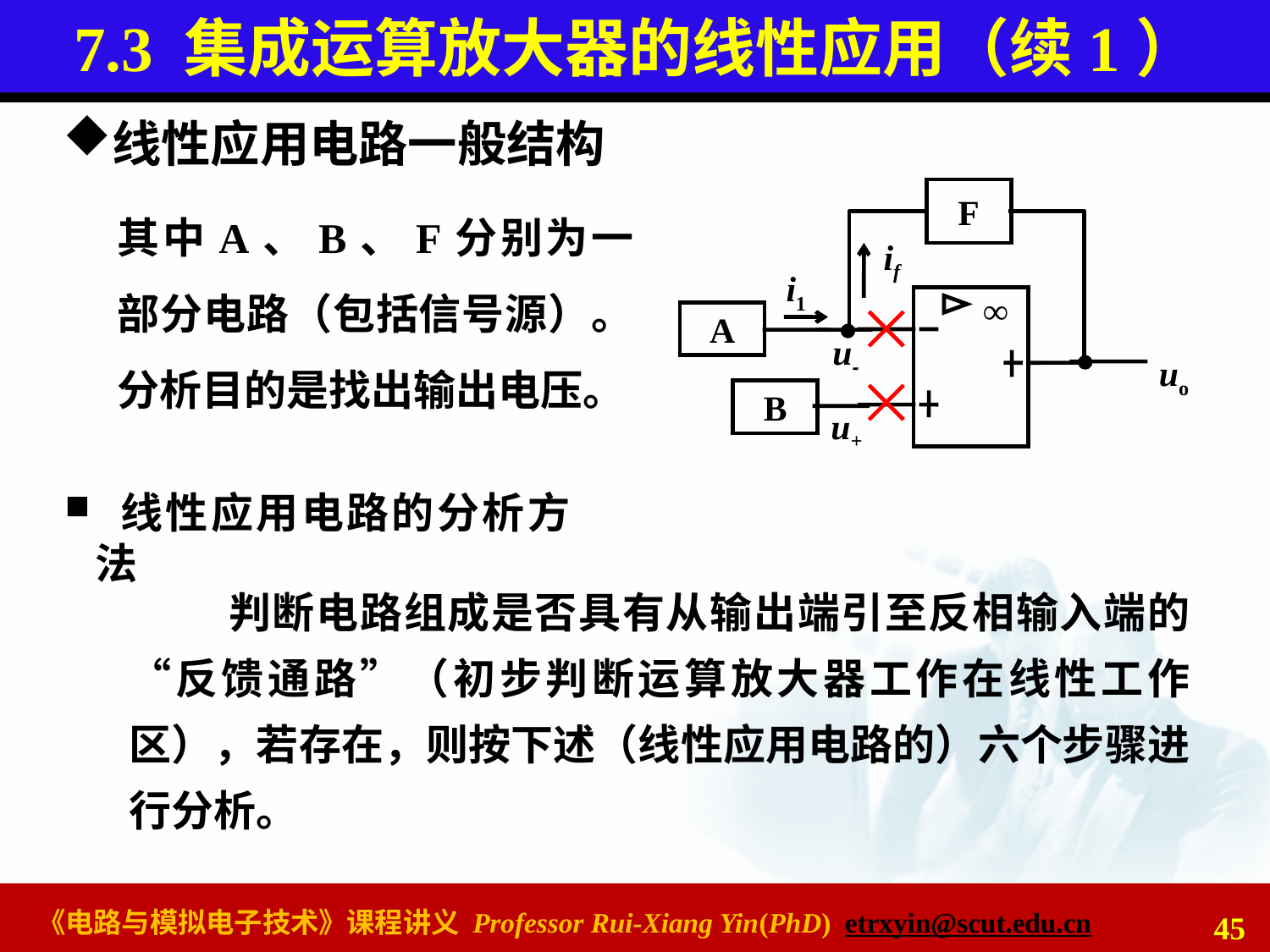

# 7.3 集成运算放大器的线性应用（续1）
线性应用电路一般结构
其中A、B、F分别为一部分电路（包括信号源）。分析目的是找出输出电压。
F

if

i1
∞

A

u-

uo

B

u+

 线性应用电路的分析方法
        判断电路组成是否具有从输出端引至反相输入端的“反馈通路”（初步判断运算放大器工作在线性工作区），若存在，则按下述（线性应用电路的）六个步骤进行分析。
45